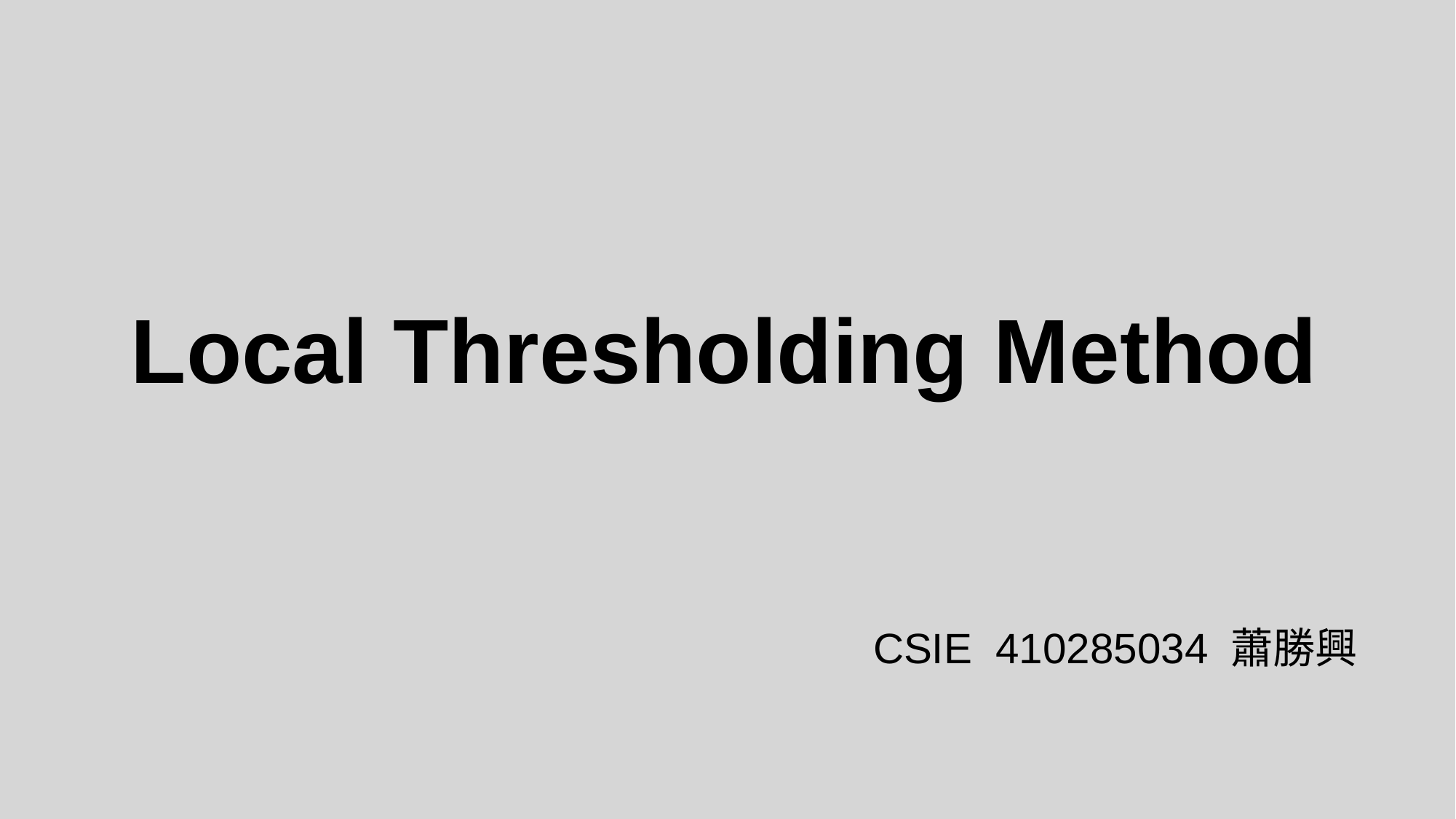

# Local Thresholding Method
CSIE  410285034 蕭勝興